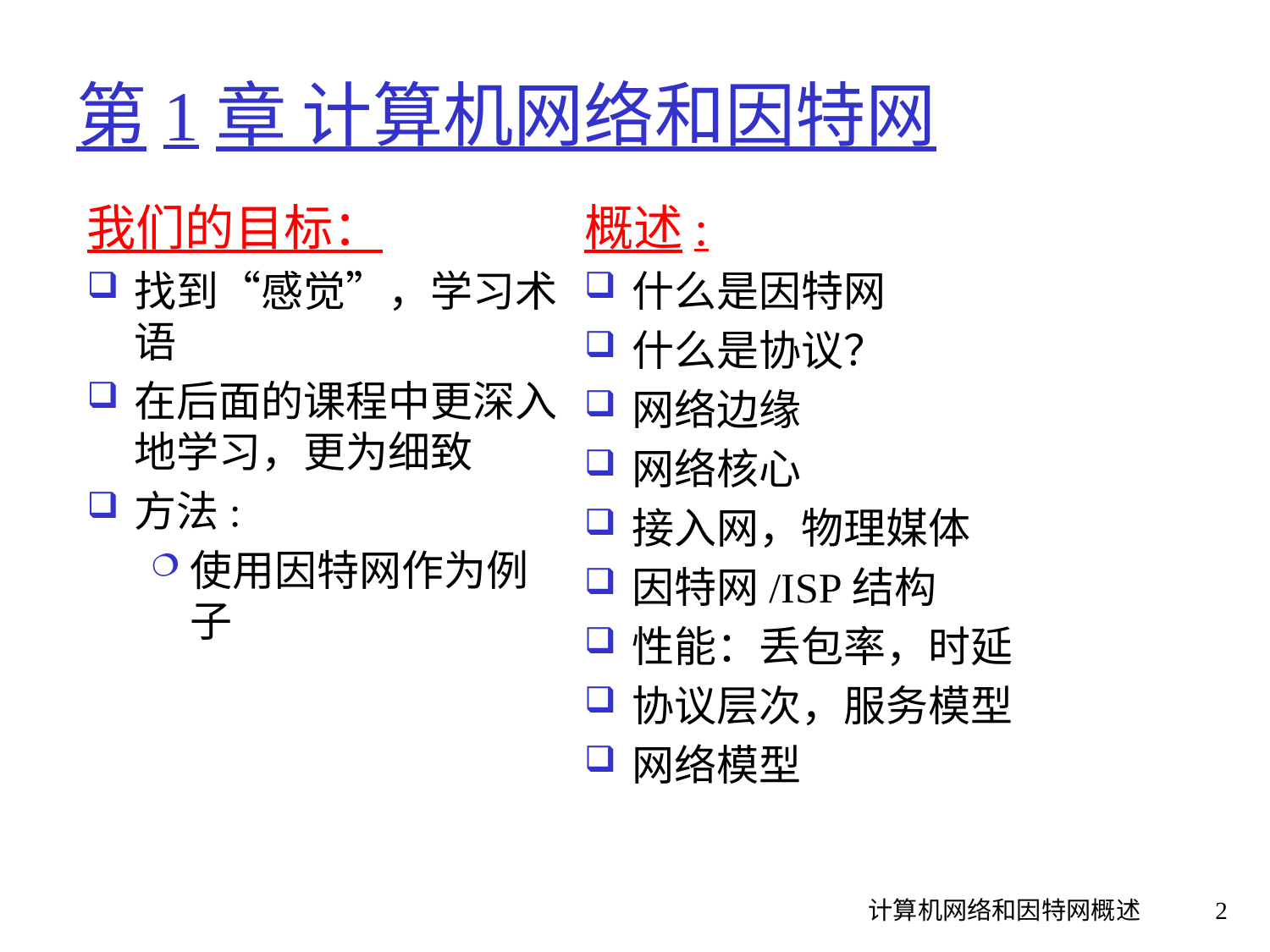

# 第1章 计算机网络和因特网
我们的目标：
找到“感觉”，学习术语
在后面的课程中更深入地学习，更为细致
方法:
使用因特网作为例子
概述:
什么是因特网
什么是协议？
网络边缘
网络核心
接入网，物理媒体
因特网/ISP结构
性能：丢包率，时延
协议层次，服务模型
网络模型
计算机网络和因特网概述
2